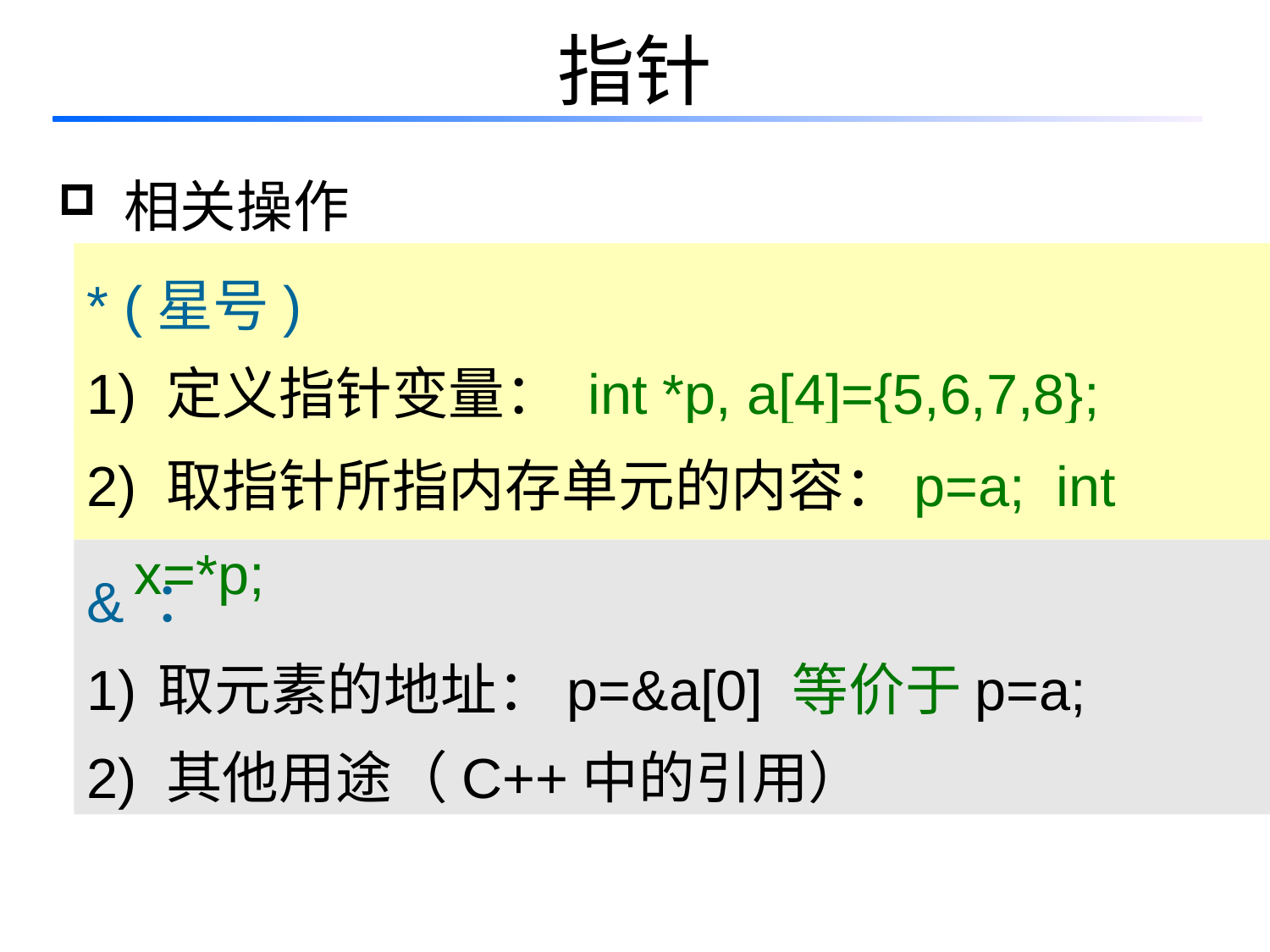

# 指针

 相关操作
* (星号)
1) 定义指针变量： int *p, a[4]={5,6,7,8};
2) 取指针所指内存单元的内容：p=a;  int x=*p;
& ：
取元素的地址：p=&a[0] 等价于p=a;
2) 其他用途（C++中的引用）